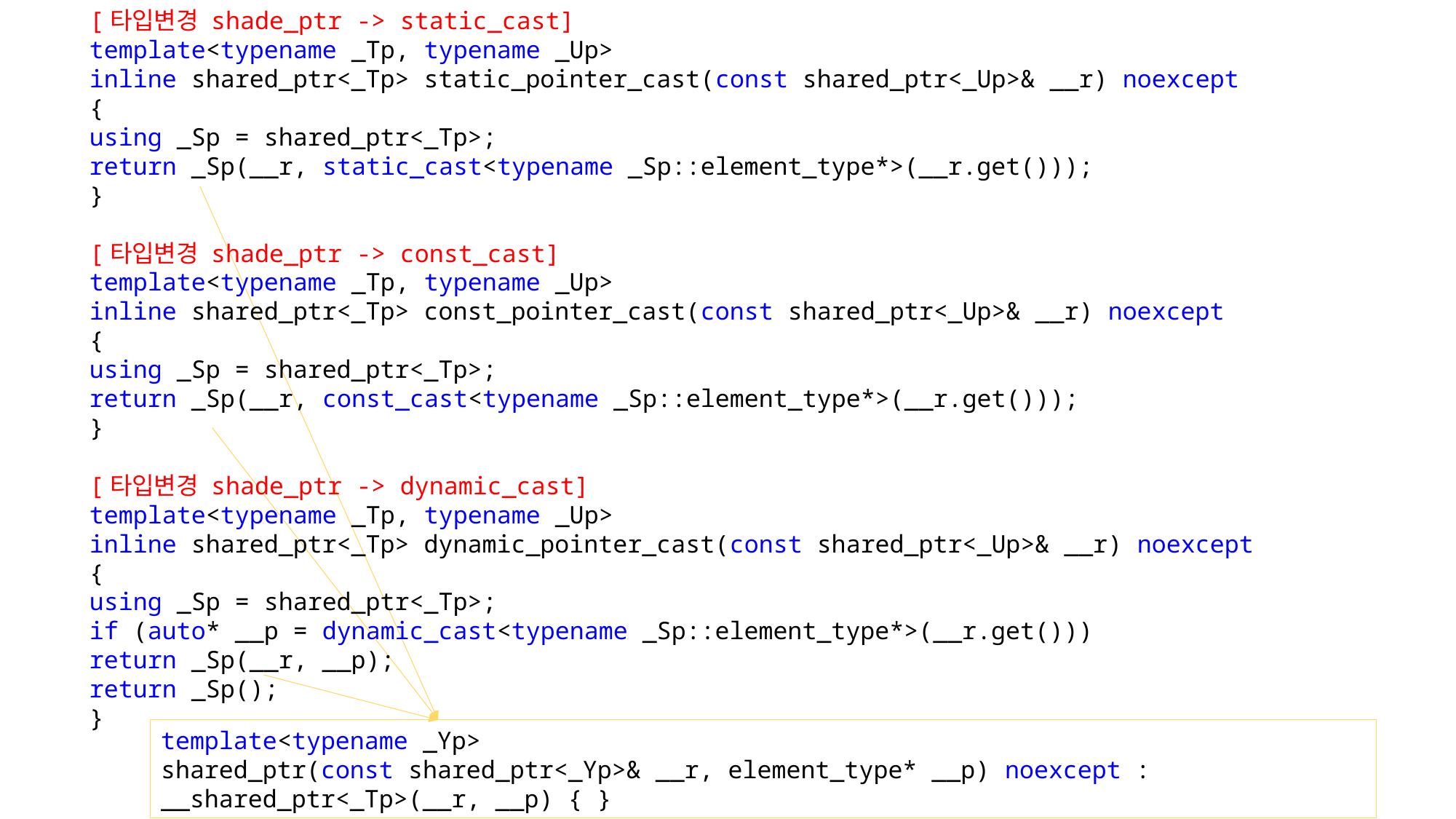

[타입변경 shade_ptr -> static_cast]
template<typename _Tp, typename _Up>
inline shared_ptr<_Tp> static_pointer_cast(const shared_ptr<_Up>& __r) noexcept
{
using _Sp = shared_ptr<_Tp>;
return _Sp(__r, static_cast<typename _Sp::element_type*>(__r.get()));
}

[타입변경 shade_ptr -> const_cast]
template<typename _Tp, typename _Up>
inline shared_ptr<_Tp> const_pointer_cast(const shared_ptr<_Up>& __r) noexcept
{
using _Sp = shared_ptr<_Tp>;
return _Sp(__r, const_cast<typename _Sp::element_type*>(__r.get()));
}

[타입변경 shade_ptr -> dynamic_cast]
template<typename _Tp, typename _Up>
inline shared_ptr<_Tp> dynamic_pointer_cast(const shared_ptr<_Up>& __r) noexcept
{
using _Sp = shared_ptr<_Tp>;
if (auto* __p = dynamic_cast<typename _Sp::element_type*>(__r.get()))
return _Sp(__r, __p);
return _Sp();
}

template<typename _Yp>
shared_ptr(const shared_ptr<_Yp>& __r, element_type* __p) noexcept : __shared_ptr<_Tp>(__r, __p) { }